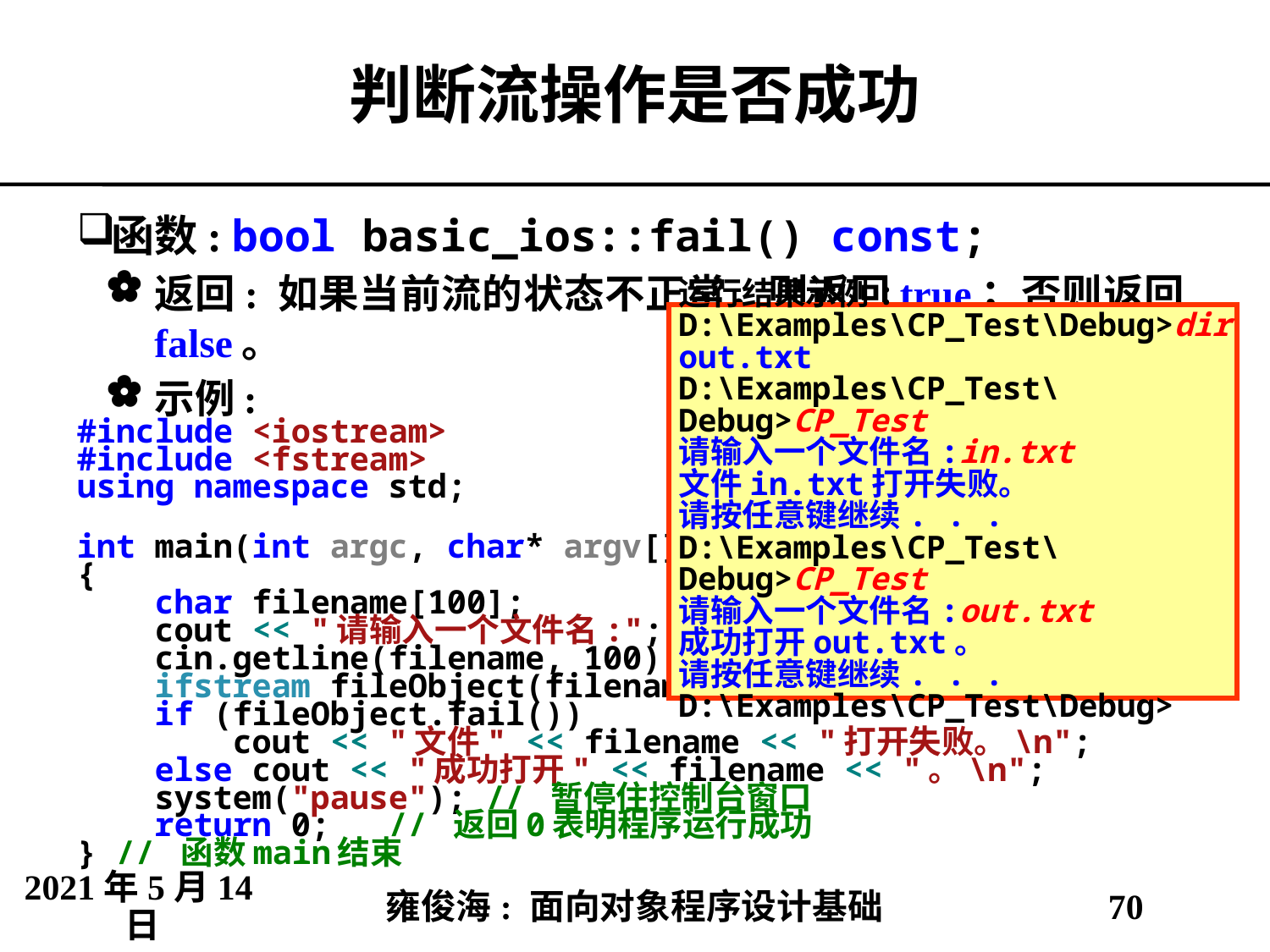

# 判断流操作是否成功

函数: bool basic_ios::fail() const;
返回: 如果当前流的状态不正常，则返回true；否则返回false。
示例:
#include <iostream>
#include <fstream>
using namespace std;

int main(int argc, char* argv[])
{
    char filename[100];
    cout << "请输入一个文件名:";
    cin.getline(filename, 100);
    ifstream fileObject(filename);
    if (fileObject.fail())
        cout << "文件" << filename << "打开失败。\n";
    else cout << "成功打开" << filename << "。\n";
    system("pause"); // 暂停住控制台窗口
    return 0;   // 返回0表明程序运行成功
} // 函数main结束
运行结果示例:
D:\Examples\CP_Test\Debug>dir
out.txt
D:\Examples\CP_Test\Debug>CP_Test
请输入一个文件名:in.txt
文件in.txt打开失败。
请按任意键继续. . .
D:\Examples\CP_Test\Debug>CP_Test
请输入一个文件名:out.txt
成功打开out.txt。
请按任意键继续. . .
D:\Examples\CP_Test\Debug>
2021年5月14日
雍俊海: 面向对象程序设计基础
70